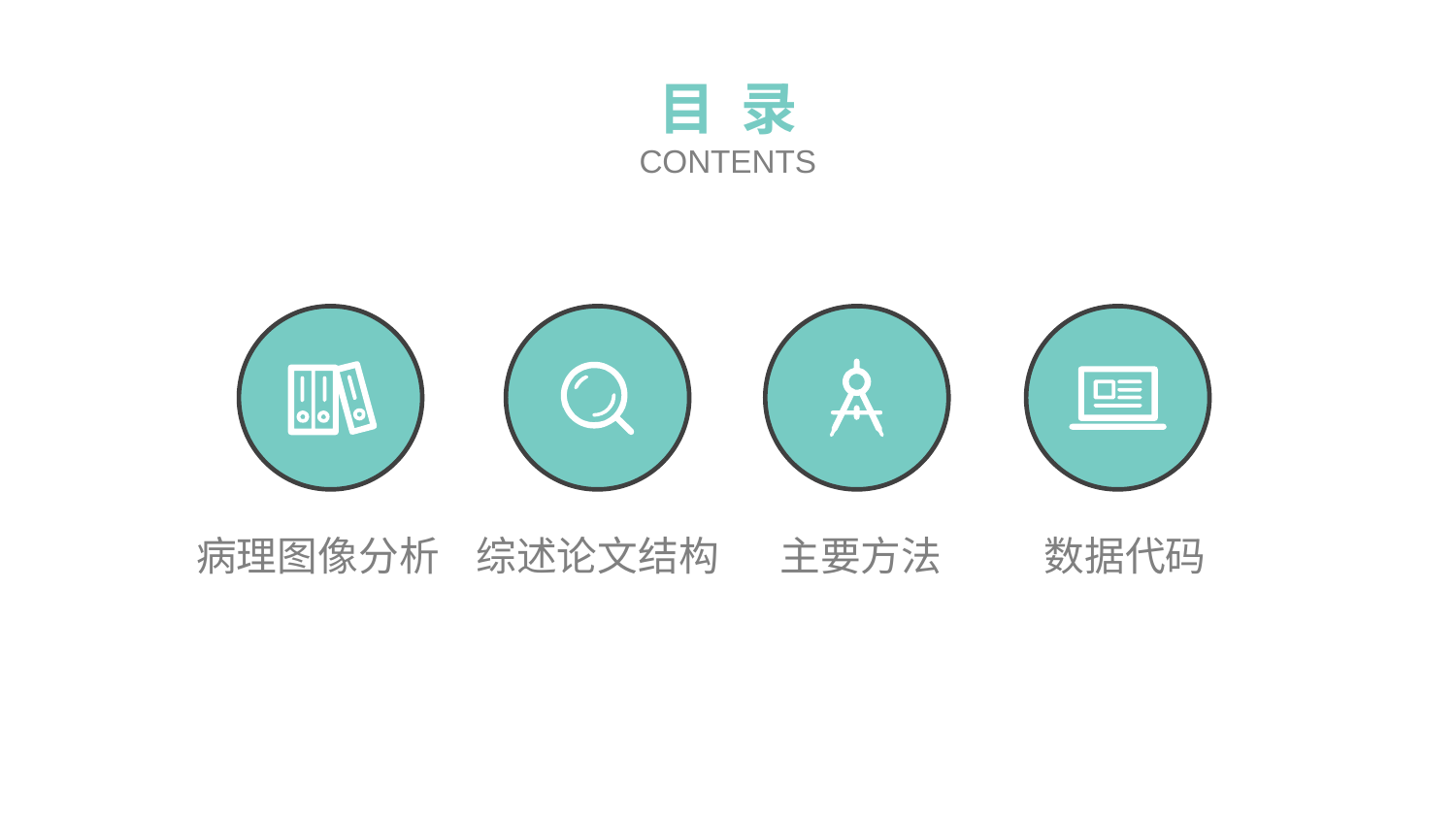

目  录
CONTENTS

病理图像分析
主要方法
数据代码
综述论文结构